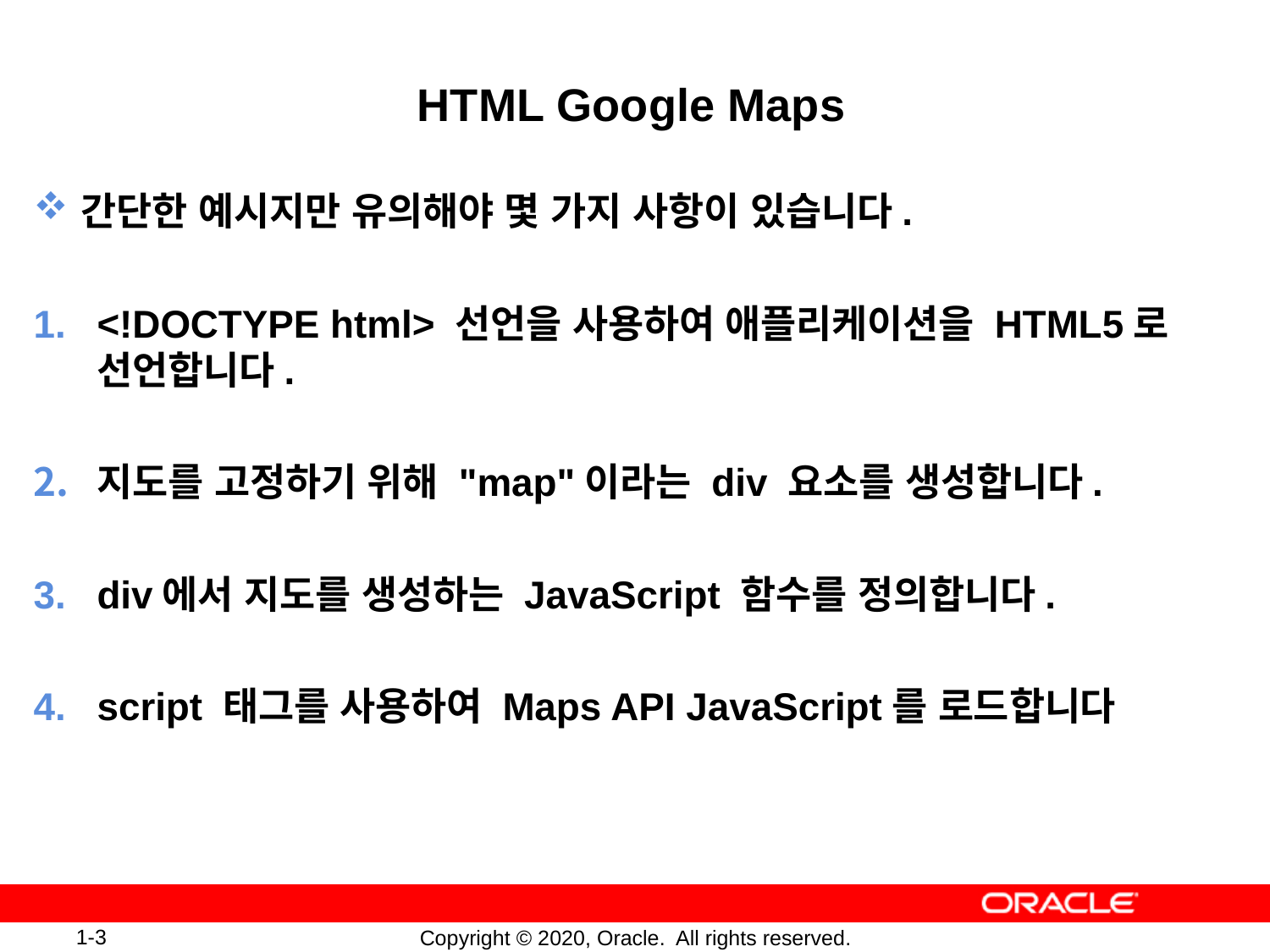

# HTML Google Maps

간단한 예시지만 유의해야 몇 가지 사항이 있습니다.

<!DOCTYPE html> 선언을 사용하여 애플리케이션을 HTML5로 선언합니다.

지도를 고정하기 위해 "map"이라는 div 요소를 생성합니다.

div에서 지도를 생성하는 JavaScript 함수를 정의합니다.

script 태그를 사용하여 Maps API JavaScript를 로드합니다